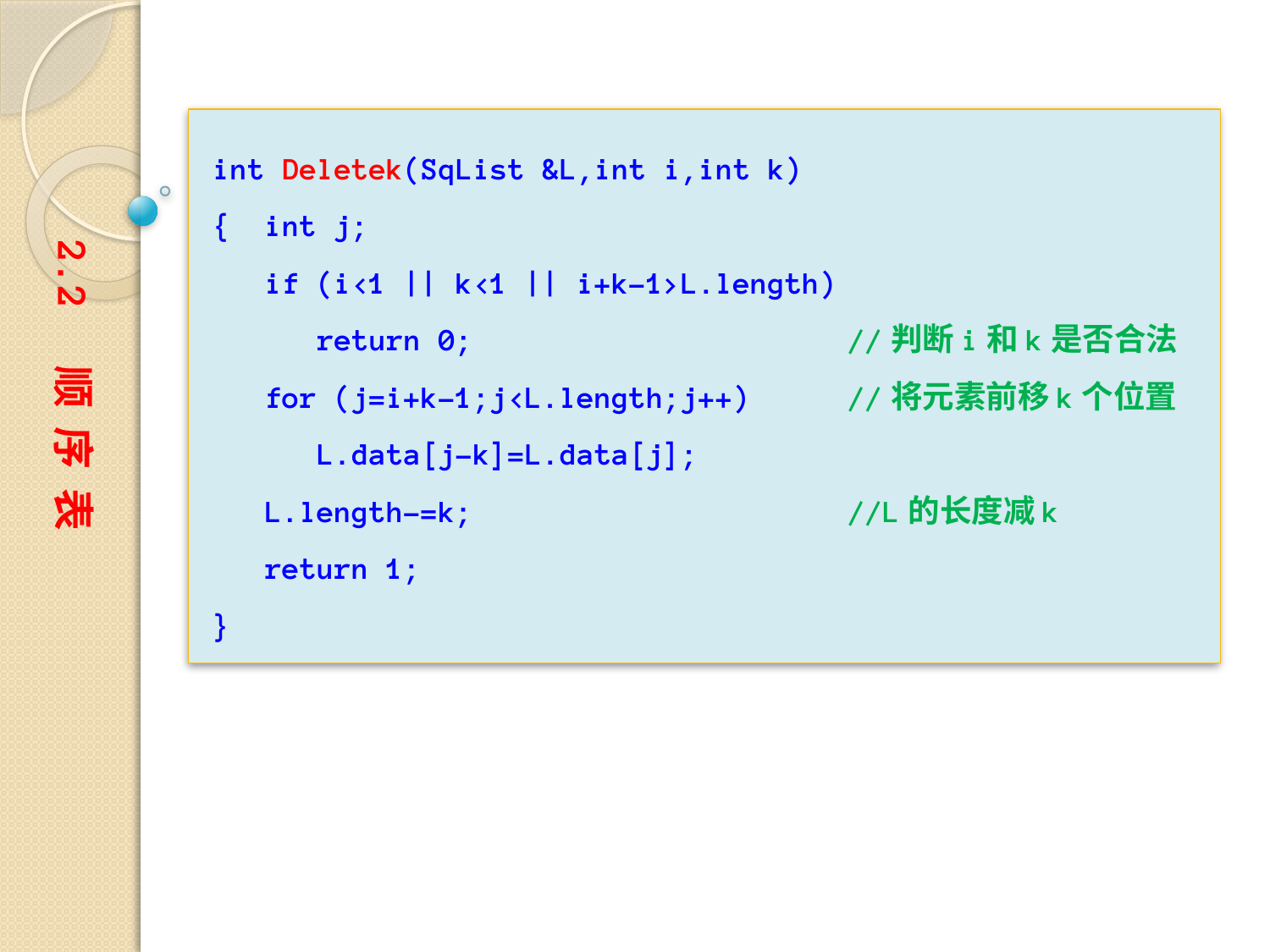

int Deletek(SqList &L,int i,int k)
{  int j;
   if (i<1 || k<1 || i+k-1>L.length)
      return 0;			//判断i和k是否合法
   for (j=i+k-1;j<L.length;j++)   	//将元素前移k个位置
      L.data[j-k]=L.data[j];
   L.length-=k;			//L的长度减k
   return 1;
}
2.2  顺  序  表